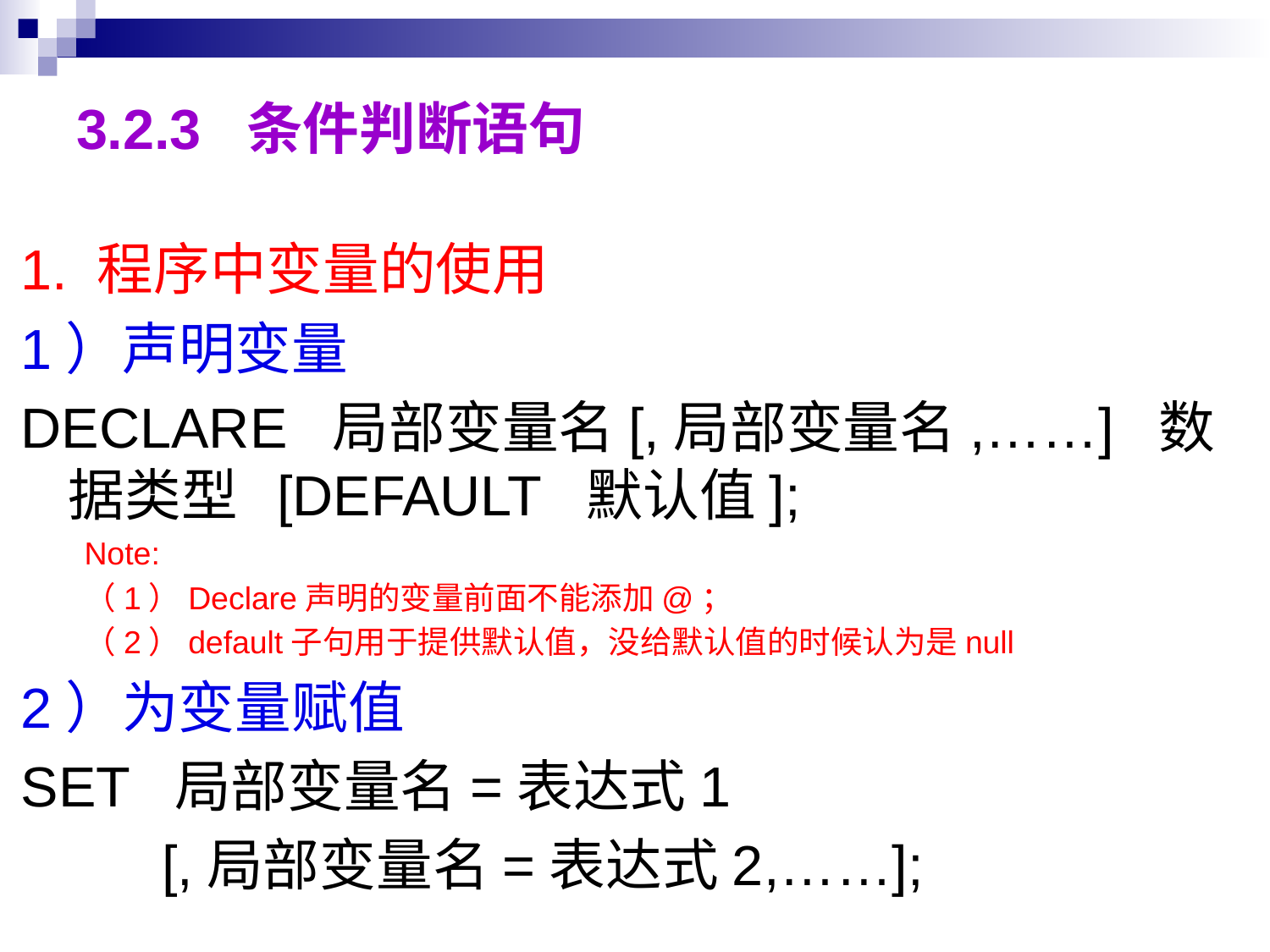

# 3.2.3  条件判断语句
1. 程序中变量的使用
1）声明变量
DECLARE  局部变量名[,局部变量名,……]  数据类型  [DEFAULT  默认值];
Note:
（1）Declare声明的变量前面不能添加@；
（2）default子句用于提供默认值，没给默认值的时候认为是null
2）为变量赋值
SET  局部变量名=表达式1
         [,局部变量名=表达式2,……];